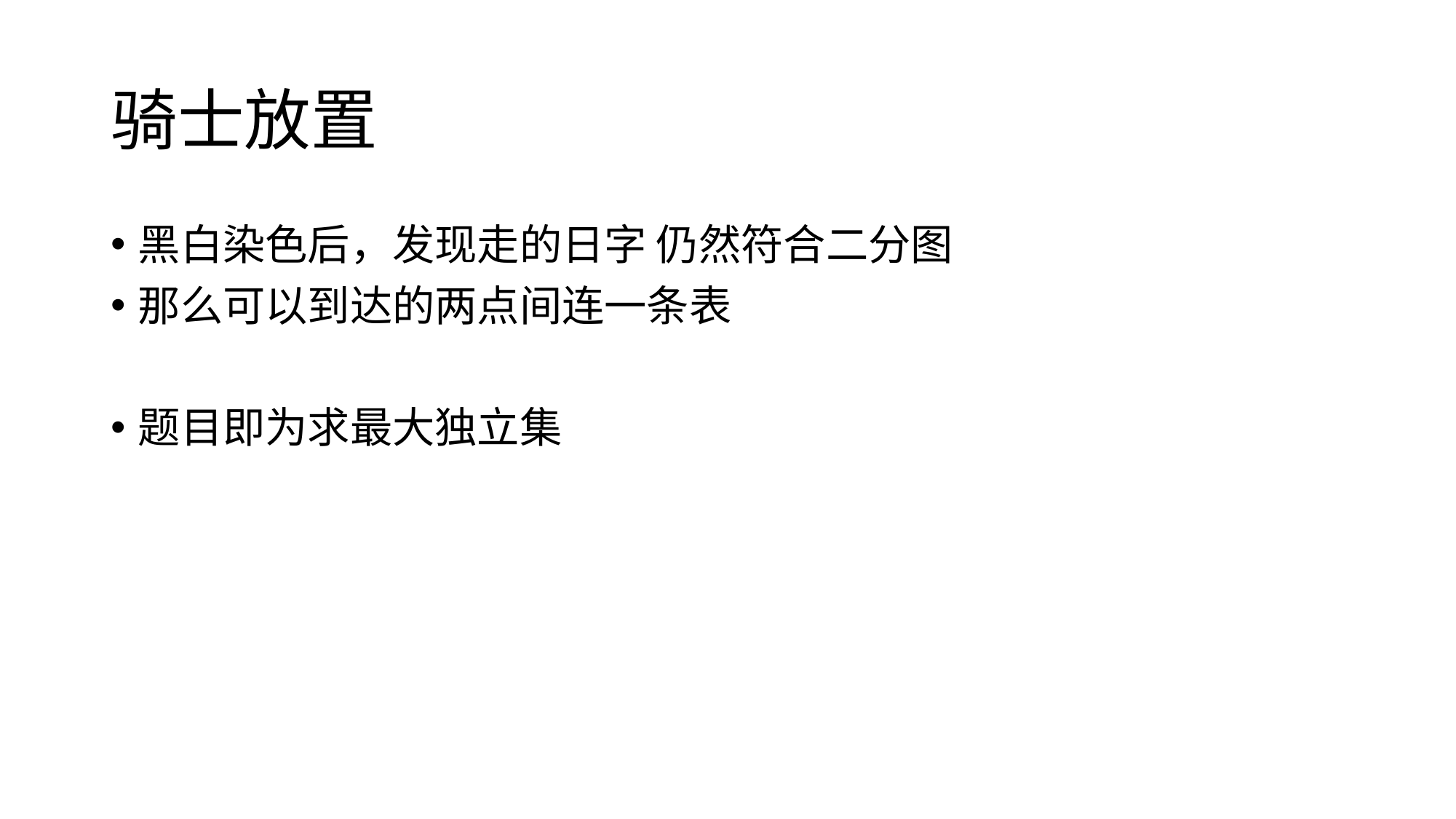

# 骑士放置
黑白染色后，发现走的日字 仍然符合二分图
那么可以到达的两点间连一条表

题目即为求最大独立集